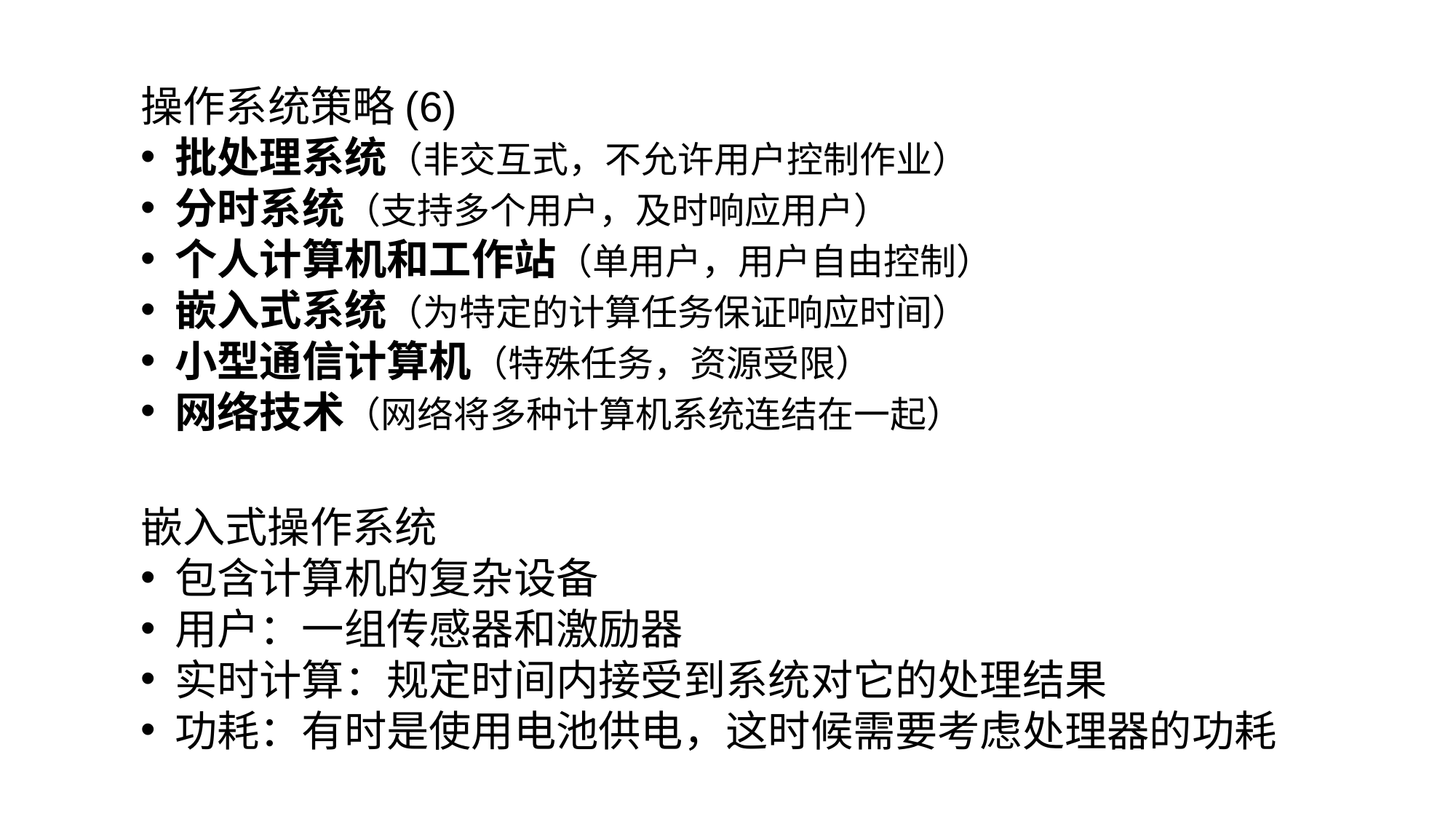

操作系统策略(6)
批处理系统（非交互式，不允许用户控制作业）
分时系统（支持多个用户，及时响应用户）
个人计算机和工作站（单用户，用户自由控制）
嵌入式系统（为特定的计算任务保证响应时间）
小型通信计算机（特殊任务，资源受限）
网络技术（网络将多种计算机系统连结在一起）
嵌入式操作系统
包含计算机的复杂设备
用户：一组传感器和激励器
实时计算：规定时间内接受到系统对它的处理结果
功耗：有时是使用电池供电，这时候需要考虑处理器的功耗